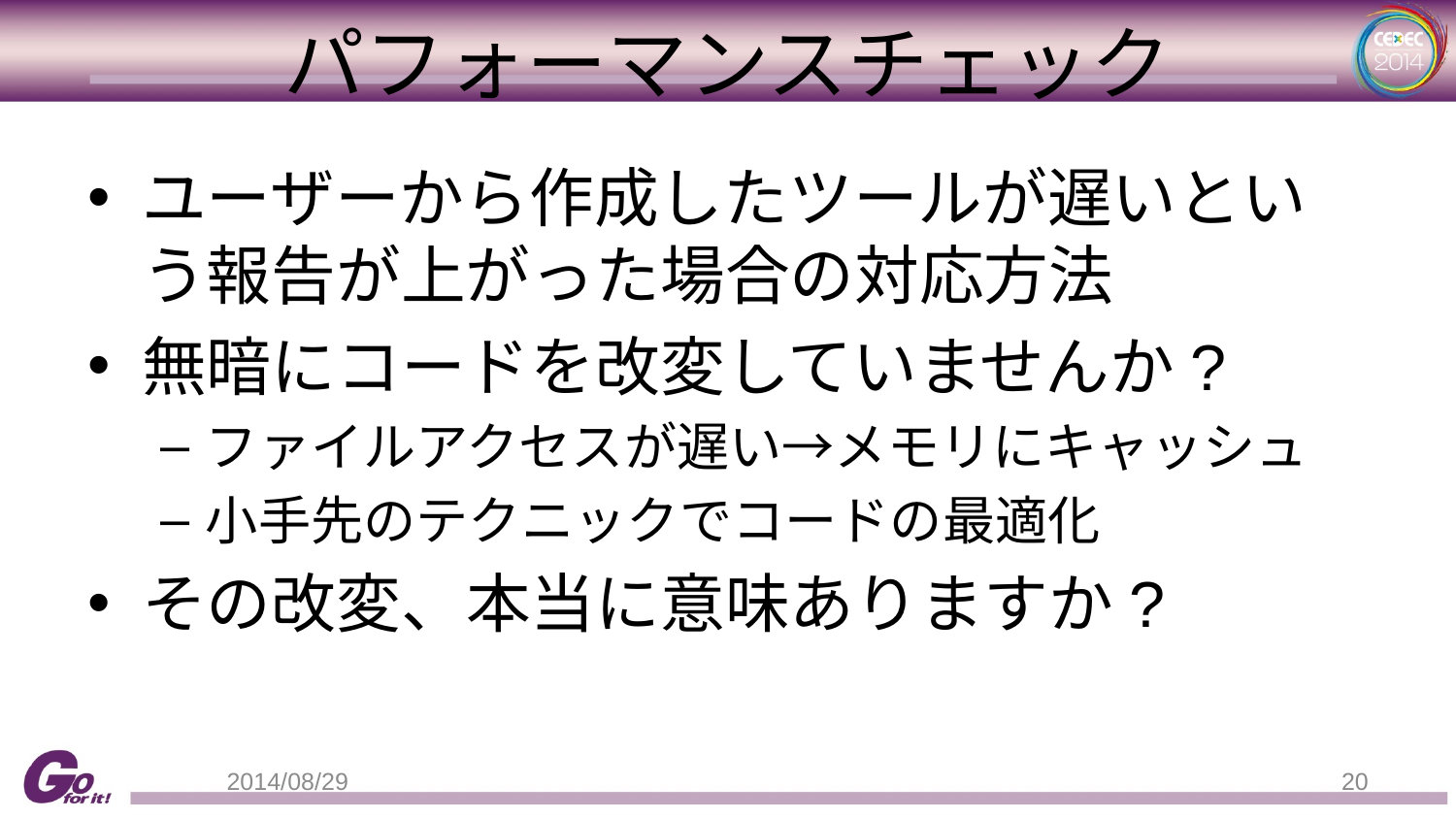

# パフォーマンスチェック
ユーザーから作成したツールが遅いという報告が上がった場合の対応方法
無暗にコードを改変していませんか?
ファイルアクセスが遅い→メモリにキャッシュ
小手先のテクニックでコードの最適化
その改変、本当に意味ありますか?
2014/08/29
20